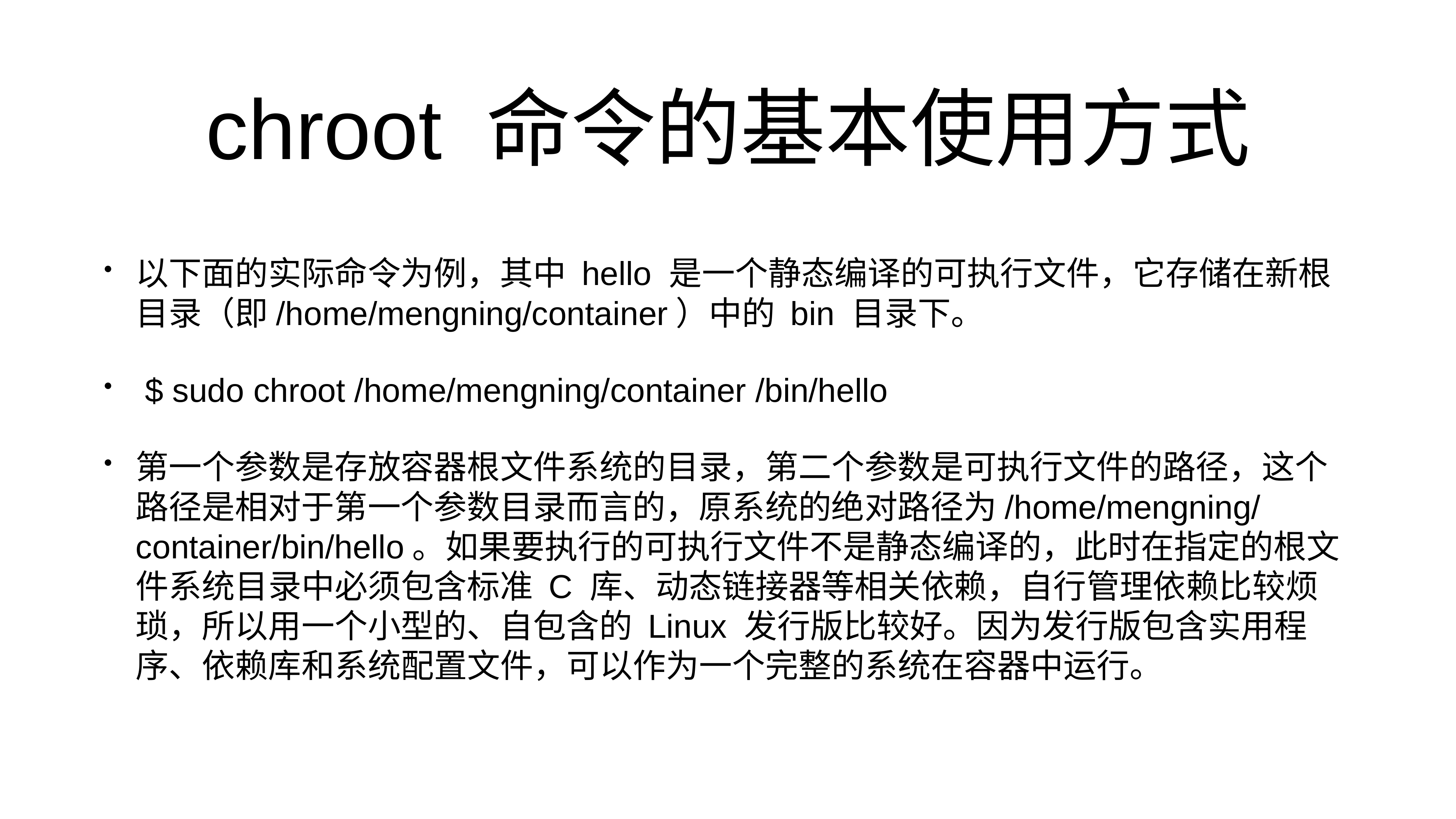

# chroot 命令的基本使用方式
以下面的实际命令为例，其中 hello 是一个静态编译的可执行文件，它存储在新根目录（即/home/mengning/container）中的 bin 目录下。
 $ sudo chroot /home/mengning/container /bin/hello
第一个参数是存放容器根文件系统的目录，第二个参数是可执行文件的路径，这个路径是相对于第一个参数目录而言的，原系统的绝对路径为/home/mengning/container/bin/hello。如果要执行的可执行文件不是静态编译的，此时在指定的根文件系统目录中必须包含标准 C 库、动态链接器等相关依赖，自行管理依赖比较烦琐，所以用一个小型的、自包含的 Linux 发行版比较好。因为发行版包含实用程序、依赖库和系统配置文件，可以作为一个完整的系统在容器中运行。